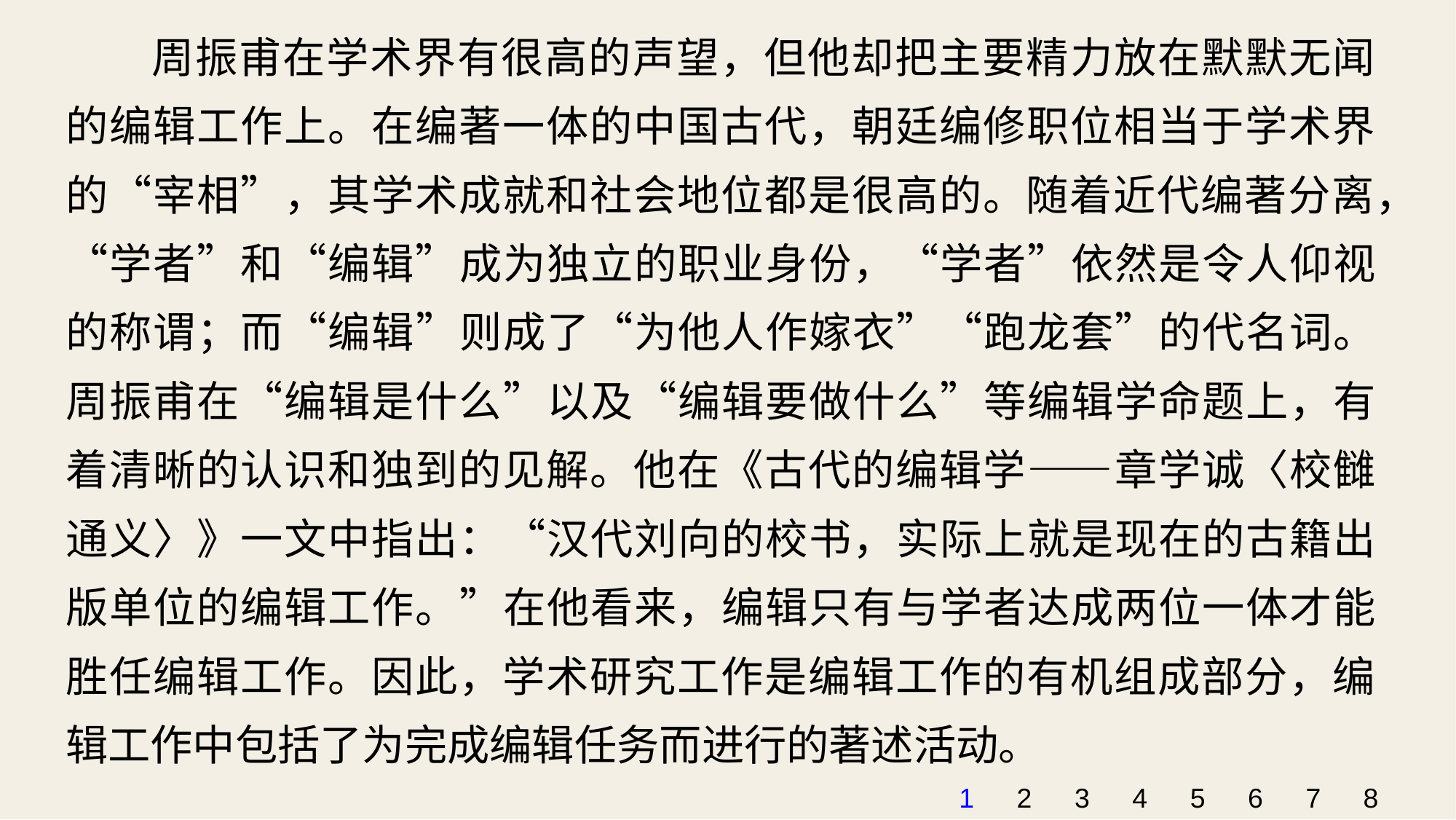

周振甫在学术界有很高的声望，但他却把主要精力放在默默无闻的编辑工作上。在编著一体的中国古代，朝廷编修职位相当于学术界的“宰相”，其学术成就和社会地位都是很高的。随着近代编著分离，“学者”和“编辑”成为独立的职业身份，“学者”依然是令人仰视的称谓；而“编辑”则成了“为他人作嫁衣”“跑龙套”的代名词。周振甫在“编辑是什么”以及“编辑要做什么”等编辑学命题上，有着清晰的认识和独到的见解。他在《古代的编辑学——章学诚〈校雠通义〉》一文中指出：“汉代刘向的校书，实际上就是现在的古籍出版单位的编辑工作。”在他看来，编辑只有与学者达成两位一体才能胜任编辑工作。因此，学术研究工作是编辑工作的有机组成部分，编辑工作中包括了为完成编辑任务而进行的著述活动。
1
2
3
4
5
6
7
8